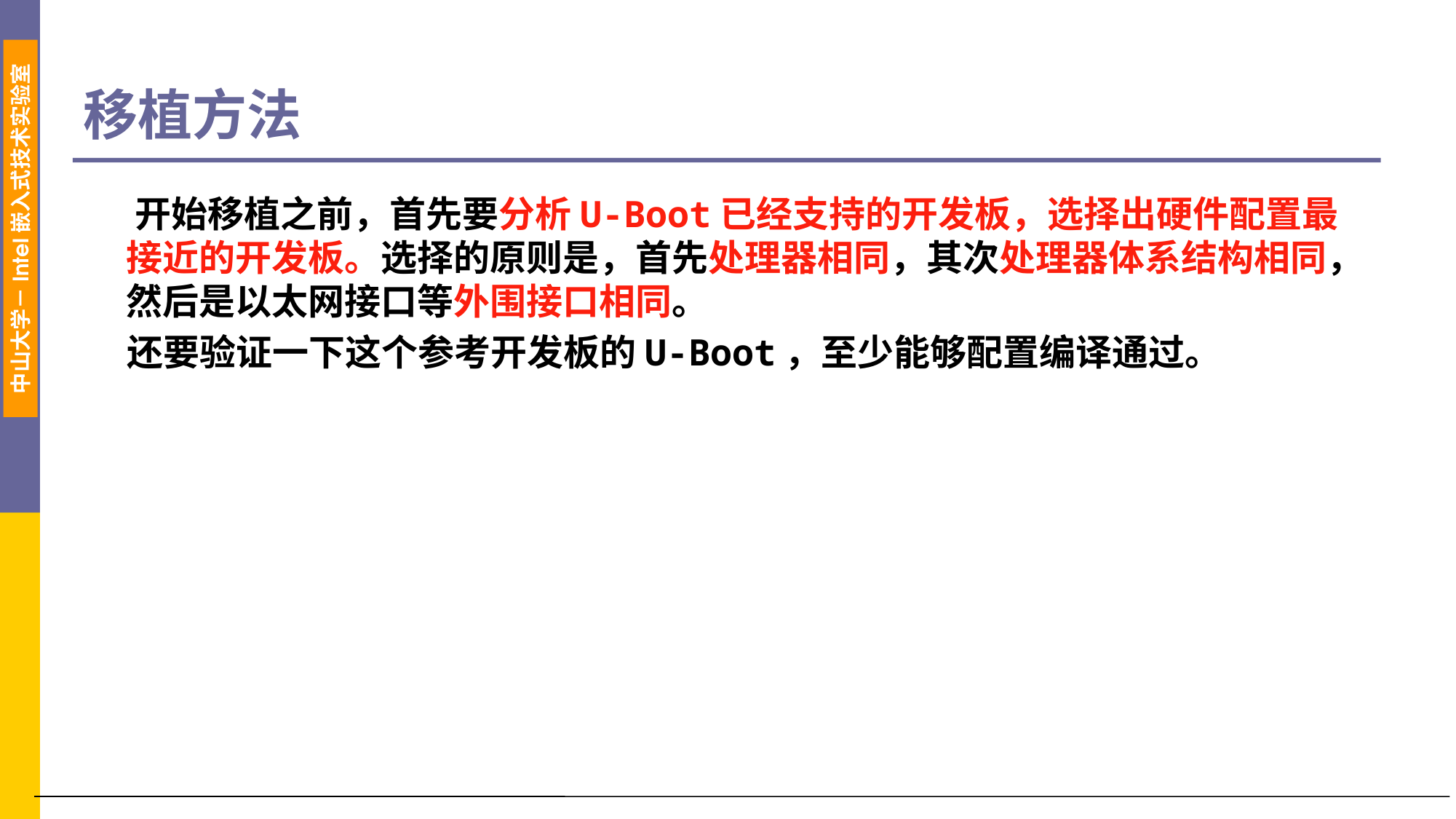

# 移植方法
     开始移植之前，首先要分析U-Boot已经支持的开发板，选择出硬件配置最接近的开发板。选择的原则是，首先处理器相同，其次处理器体系结构相同，然后是以太网接口等外围接口相同。
    还要验证一下这个参考开发板的U-Boot，至少能够配置编译通过。